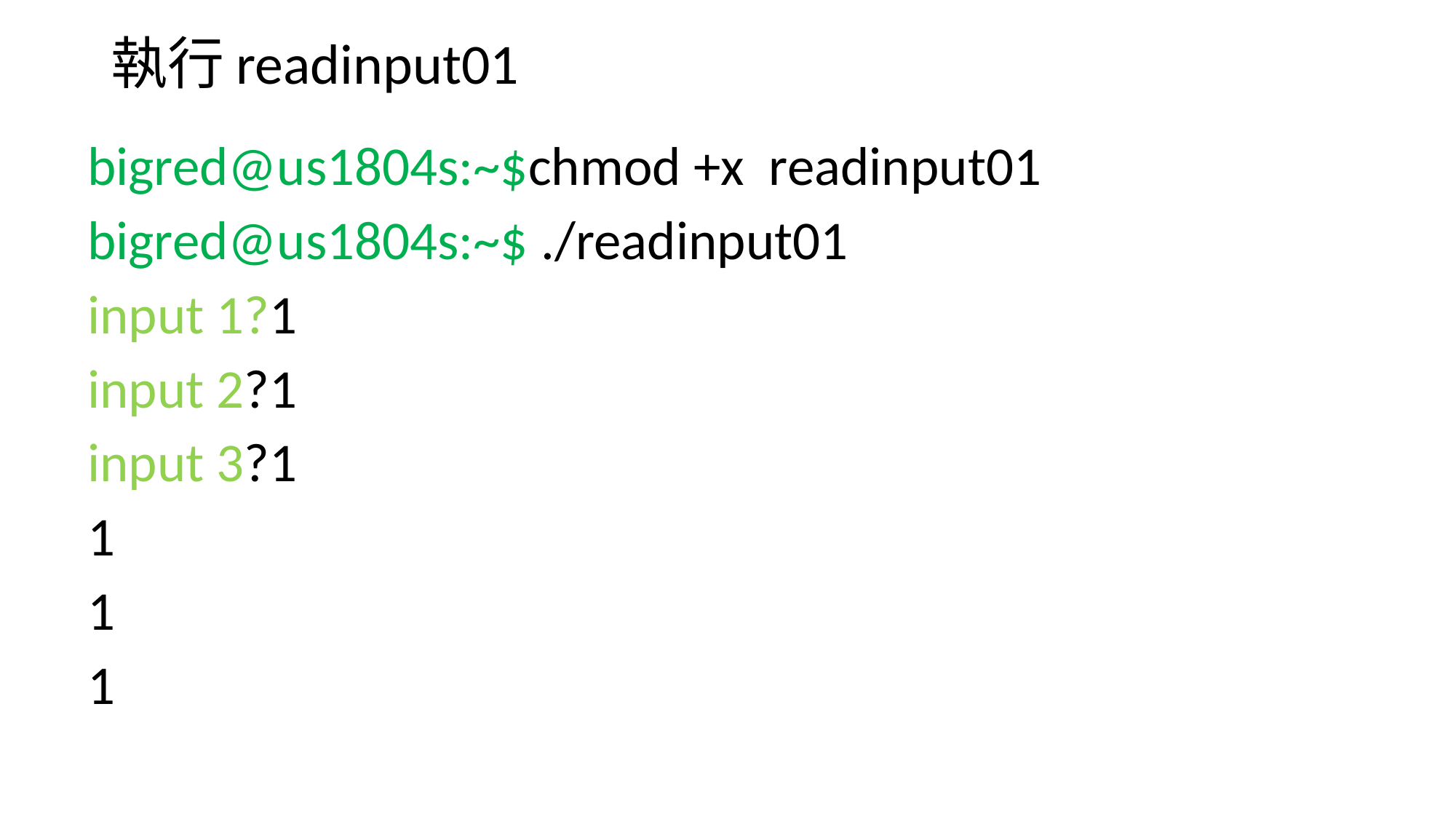

# 執行readinput01
bigred@us1804s:~$chmod +x  readinput01
bigred@us1804s:~$ ./readinput01
input 1?1
input 2?1
input 3?1
1
1
1